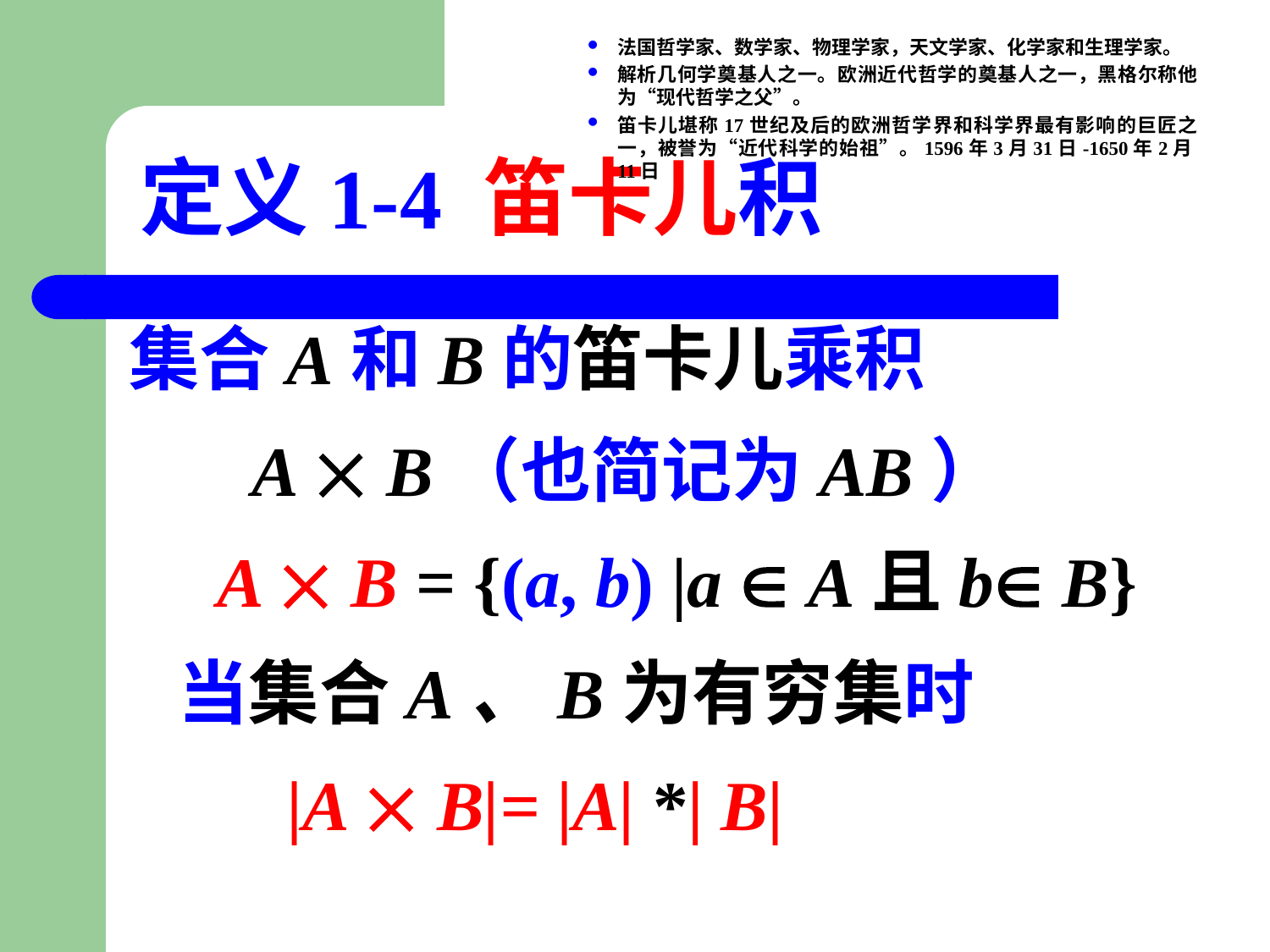

法国哲学家、数学家、物理学家，天文学家、化学家和生理学家。
解析几何学奠基人之一。欧洲近代哲学的奠基人之一，黑格尔称他为“现代哲学之父”。
笛卡儿堪称17世纪及后的欧洲哲学界和科学界最有影响的巨匠之一，被誉为“近代科学的始祖”。1596年3月31日-1650年2月11日
# 定义1-4 笛卡儿积
集合A和B的笛卡儿乘积
       A × B（也简记为AB）
     A × B = {(a, b) |a ∈ A且b∈ B}
  当集合A、B为有穷集时
         |A × B|= |A| *| B|